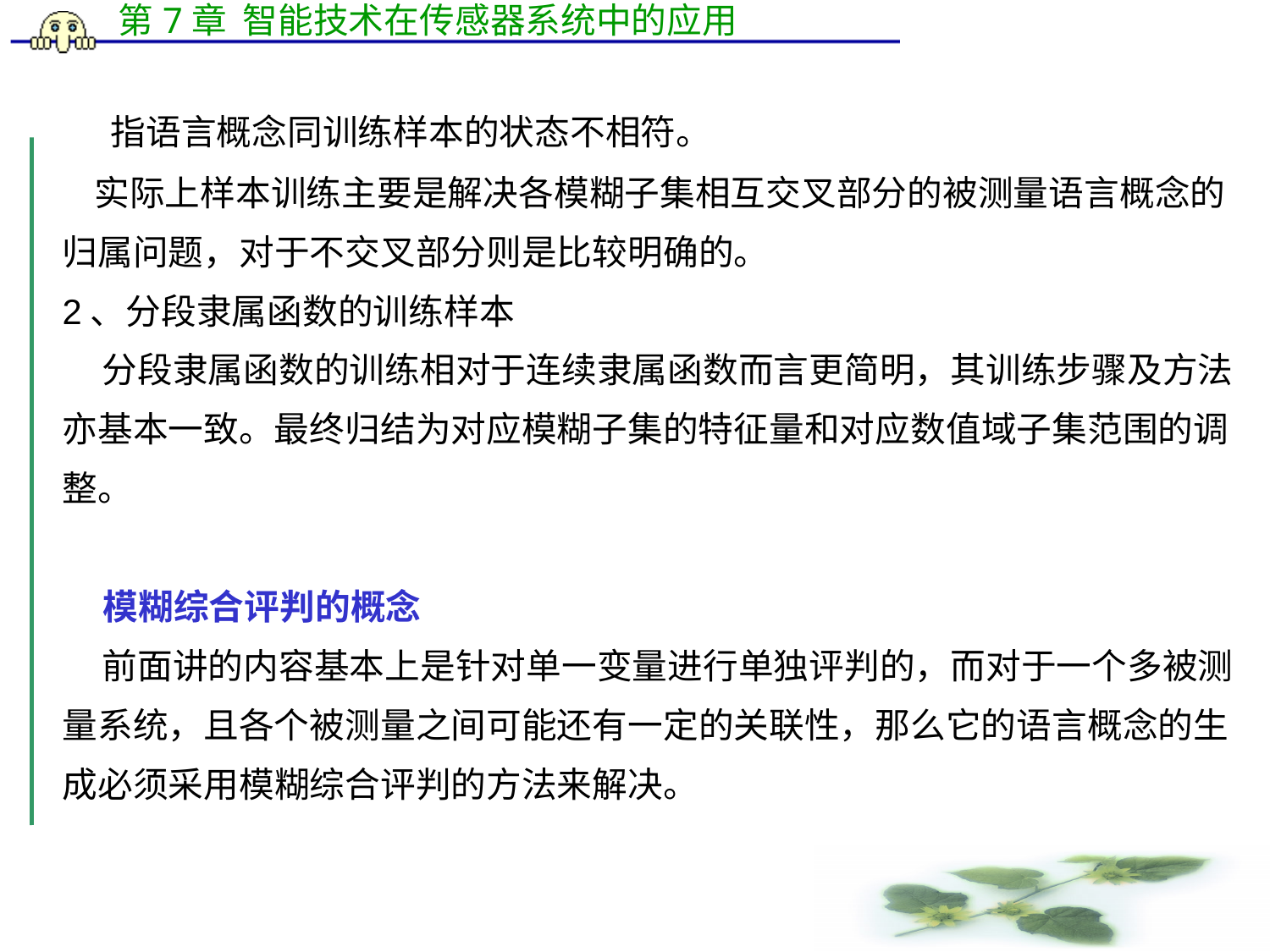

指语言概念同训练样本的状态不相符。
   实际上样本训练主要是解决各模糊子集相互交叉部分的被测量语言概念的归属问题，对于不交叉部分则是比较明确的。
2、分段隶属函数的训练样本
    分段隶属函数的训练相对于连续隶属函数而言更简明，其训练步骤及方法亦基本一致。最终归结为对应模糊子集的特征量和对应数值域子集范围的调整。

    模糊综合评判的概念
    前面讲的内容基本上是针对单一变量进行单独评判的，而对于一个多被测量系统，且各个被测量之间可能还有一定的关联性，那么它的语言概念的生成必须采用模糊综合评判的方法来解决。